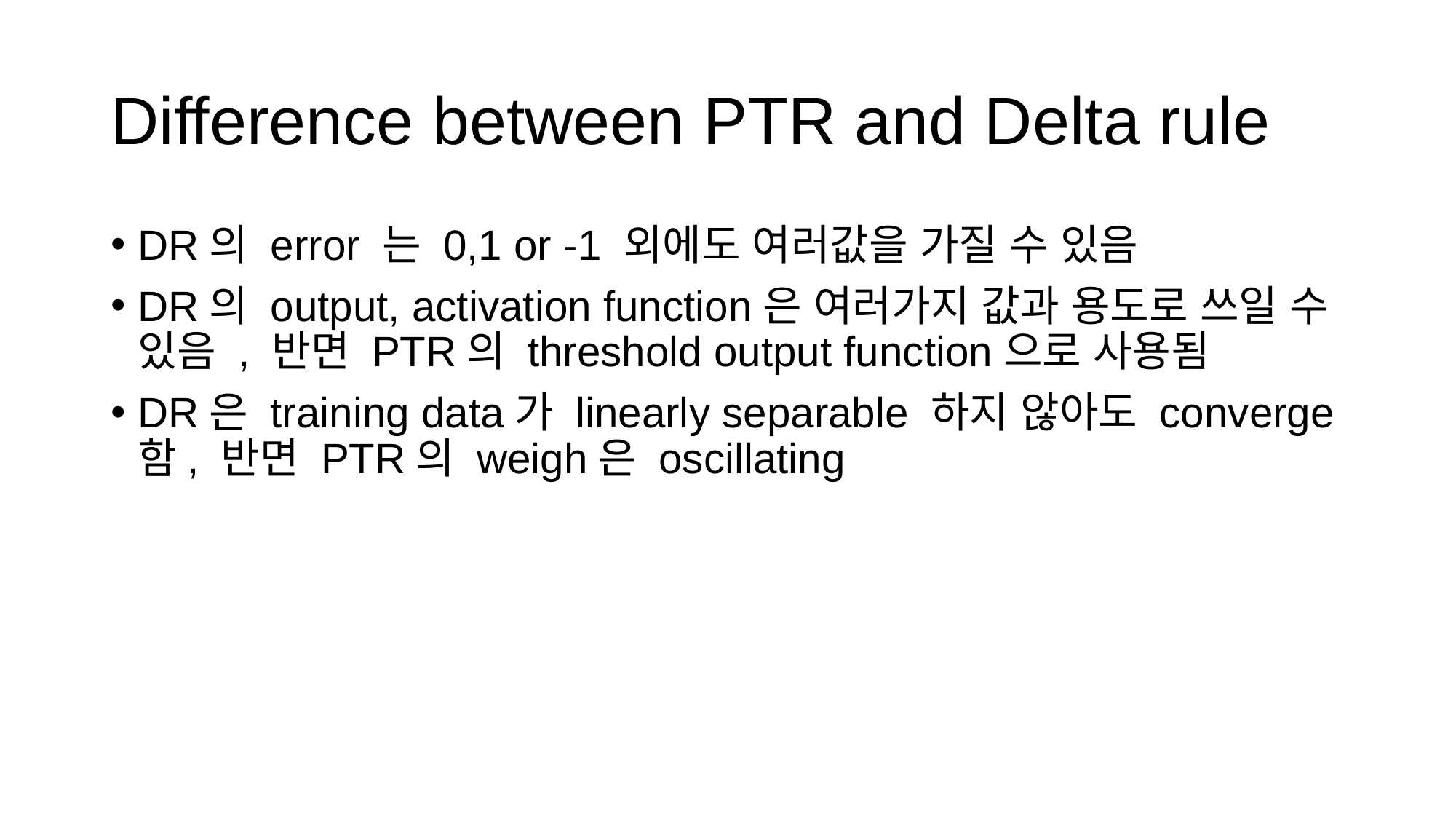

# Difference between PTR and Delta rule
DR의 error 는 0,1 or -1 외에도 여러값을 가질 수 있음
DR의 output, activation function은 여러가지 값과 용도로 쓰일 수 있음 , 반면 PTR의 threshold output function으로 사용됨
DR은 training data가 linearly separable 하지 않아도 converge함, 반면 PTR의 weigh은 oscillating